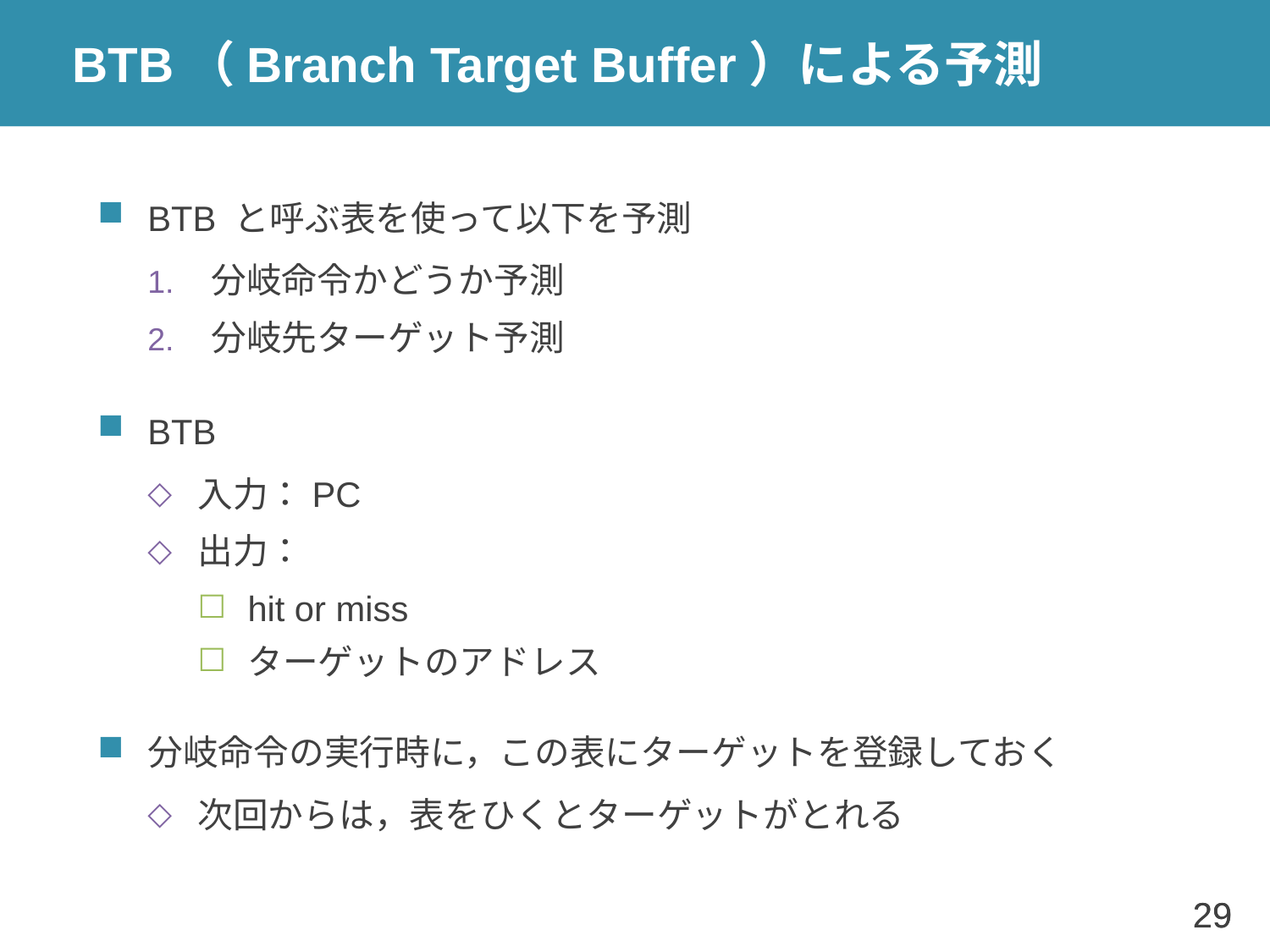

# BTB（Branch Target Buffer）による予測
BTB と呼ぶ表を使って以下を予測
分岐命令かどうか予測
分岐先ターゲット予測
BTB
入力：PC
出力：
hit or miss
ターゲットのアドレス
分岐命令の実行時に，この表にターゲットを登録しておく
次回からは，表をひくとターゲットがとれる